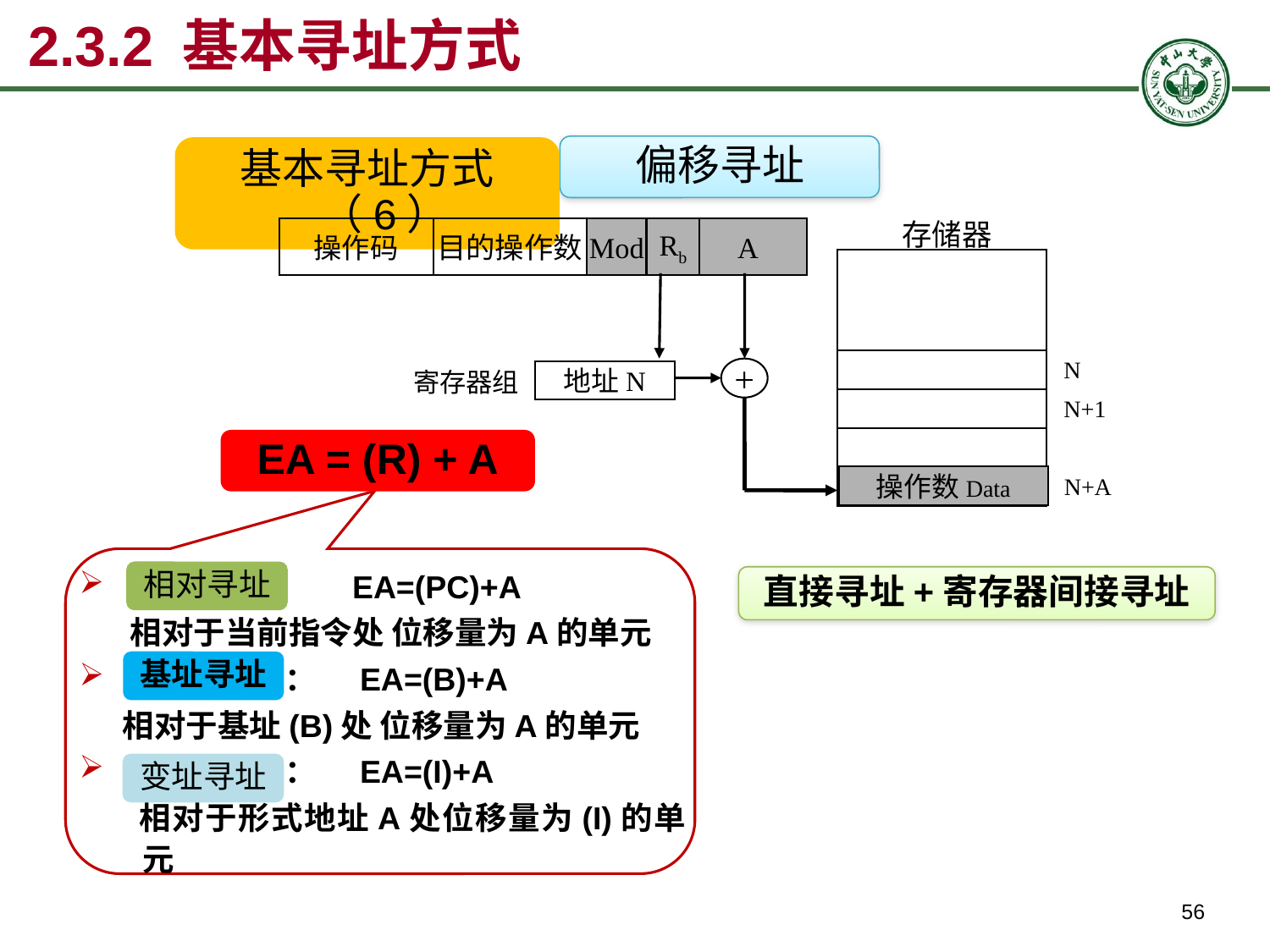

2.3.2 基本寻址方式
偏移寻址
基本寻址方式（6）
存储器

N

N+1

N+A
操作码
目的操作数
Mod
Rb
A

+

寄存器组
地址N

EA = (R) + A
操作数Data

相对寻址：      EA=(PC)+A
      相对于当前指令处 位移量为A的单元
 基址寻址：     EA=(B)+A
     相对于基址(B)处 位移量为A的单元
 变址寻址：     EA=(I)+A
      相对于形式地址A处位移量为(I)的单元
相对寻址
直接寻址+寄存器间接寻址
基址寻址
变址寻址